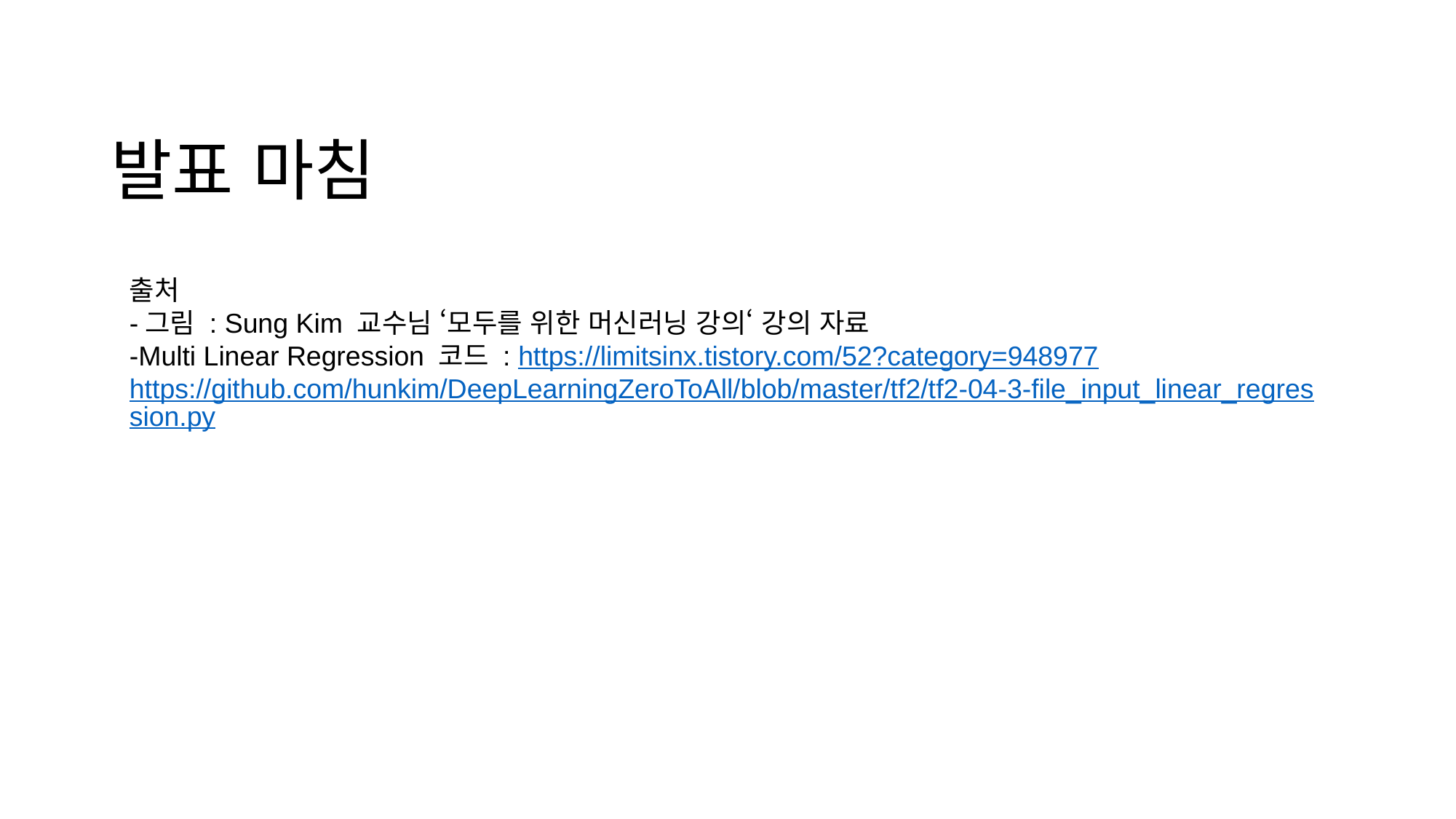

# 발표 마침
출처
-그림 : Sung Kim 교수님 ‘모두를 위한 머신러닝 강의‘ 강의 자료
-Multi Linear Regression 코드 : https://limitsinx.tistory.com/52?category=948977
https://github.com/hunkim/DeepLearningZeroToAll/blob/master/tf2/tf2-04-3-file_input_linear_regression.py